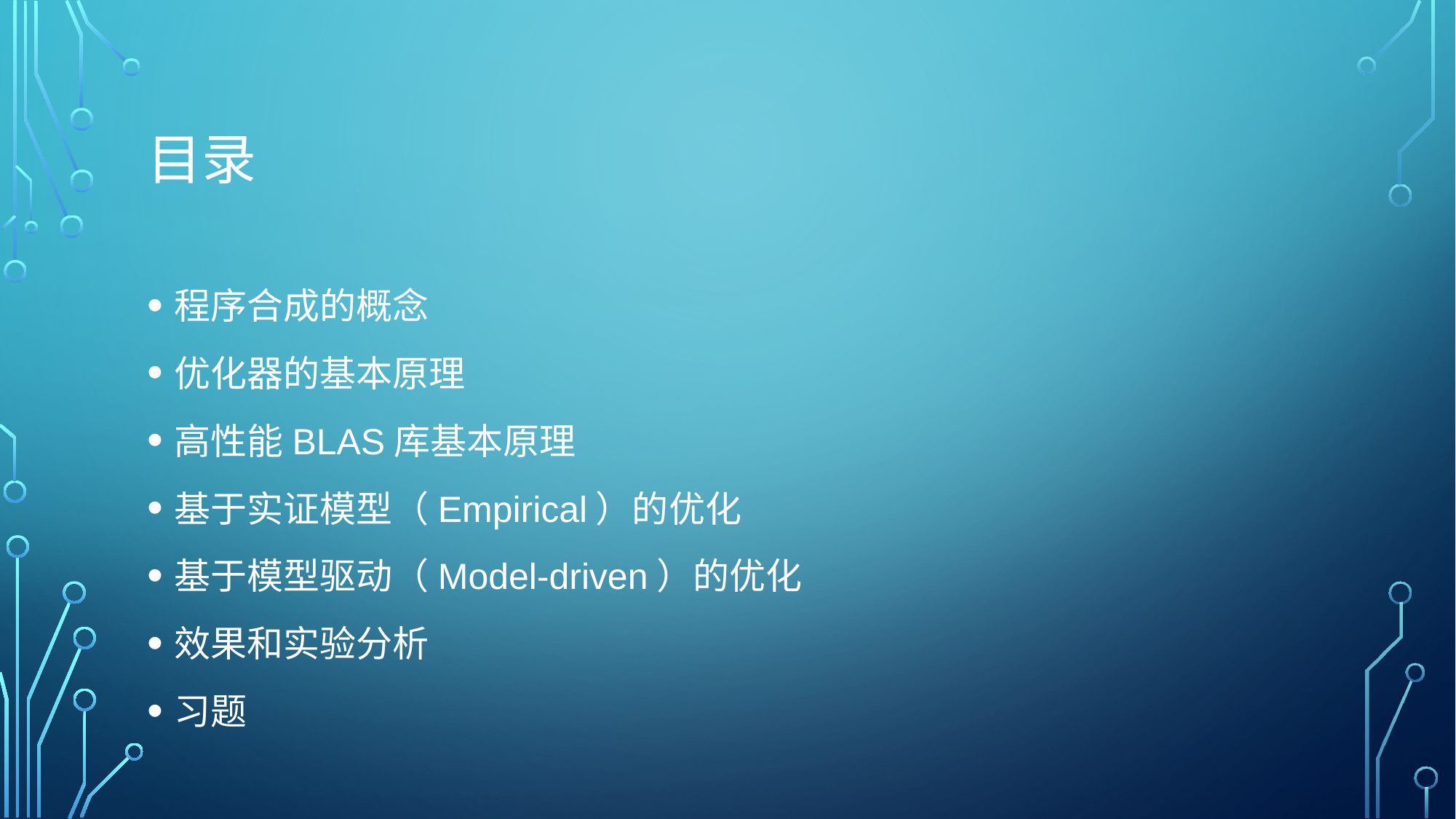

# 目录
程序合成的概念
优化器的基本原理
高性能BLAS库基本原理
基于实证模型（Empirical）的优化
基于模型驱动（Model-driven）的优化
效果和实验分析
习题